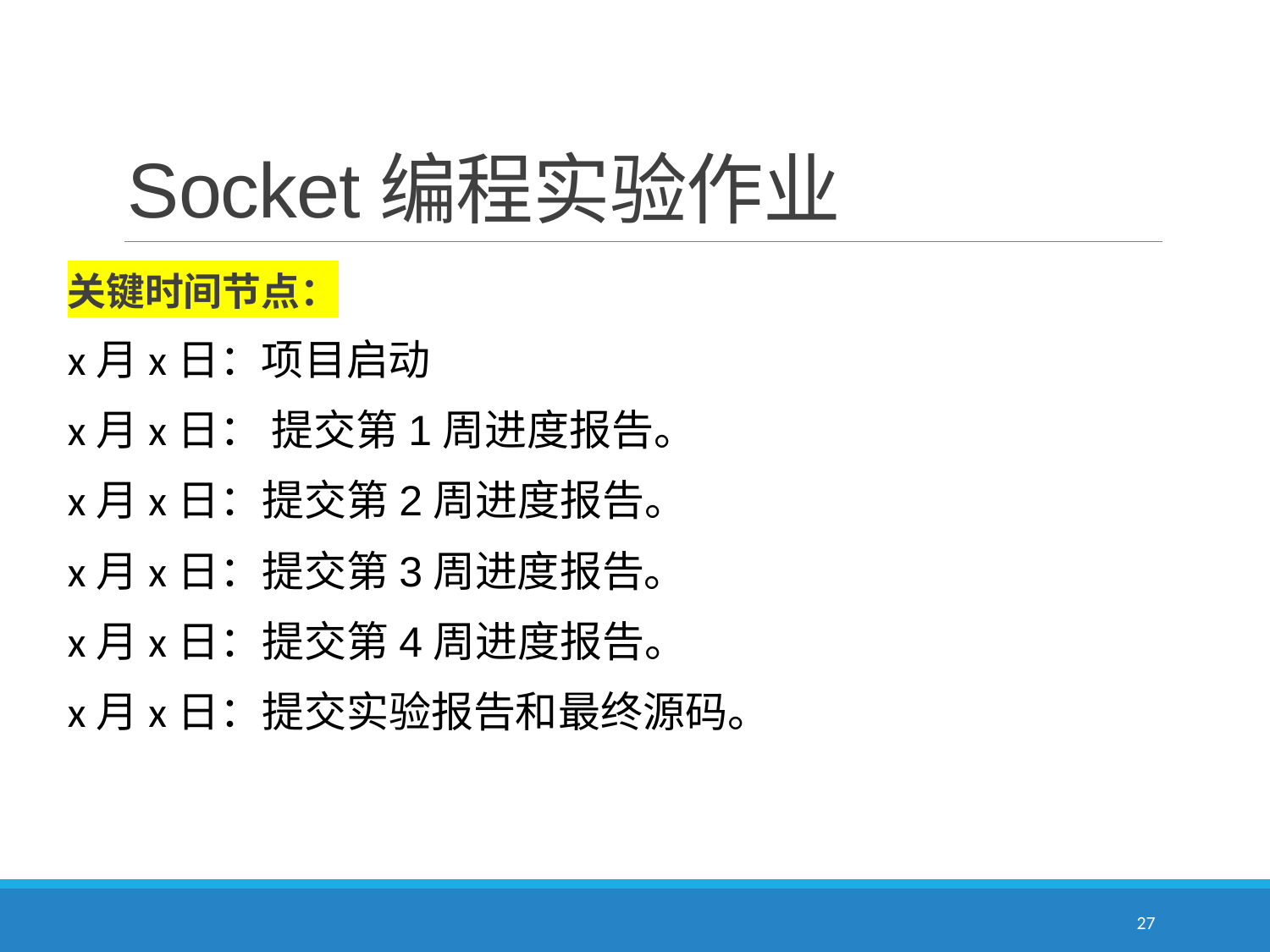

# Socket编程实验作业
关键时间节点：
x月x日：项目启动
x月x日： 提交第1周进度报告。
x月x日：提交第2周进度报告。
x月x日：提交第3周进度报告。
x月x日：提交第4周进度报告。
x月x日：提交实验报告和最终源码。

27